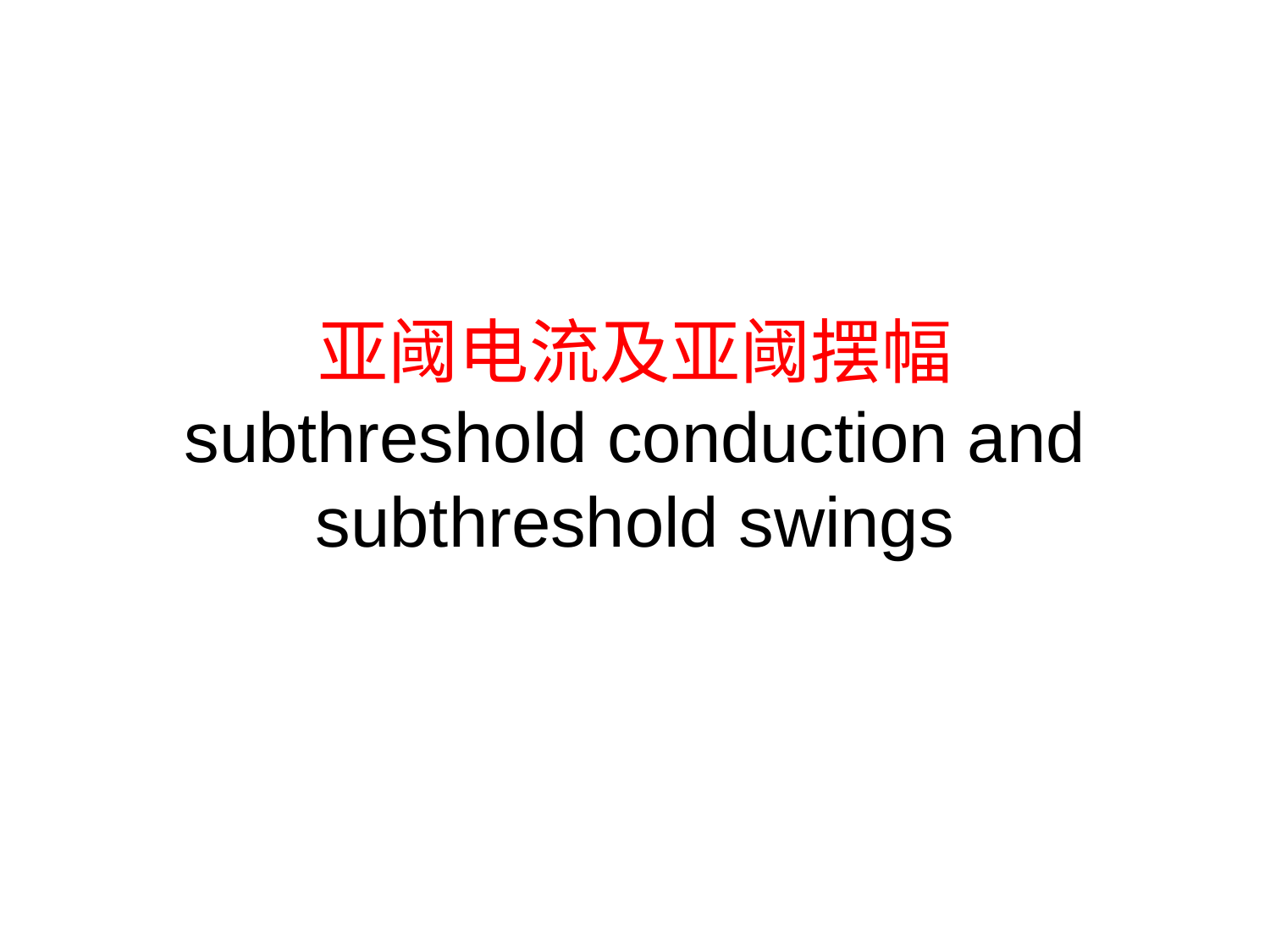

亚阈电流及亚阈摆幅
subthreshold conduction and subthreshold swings
11